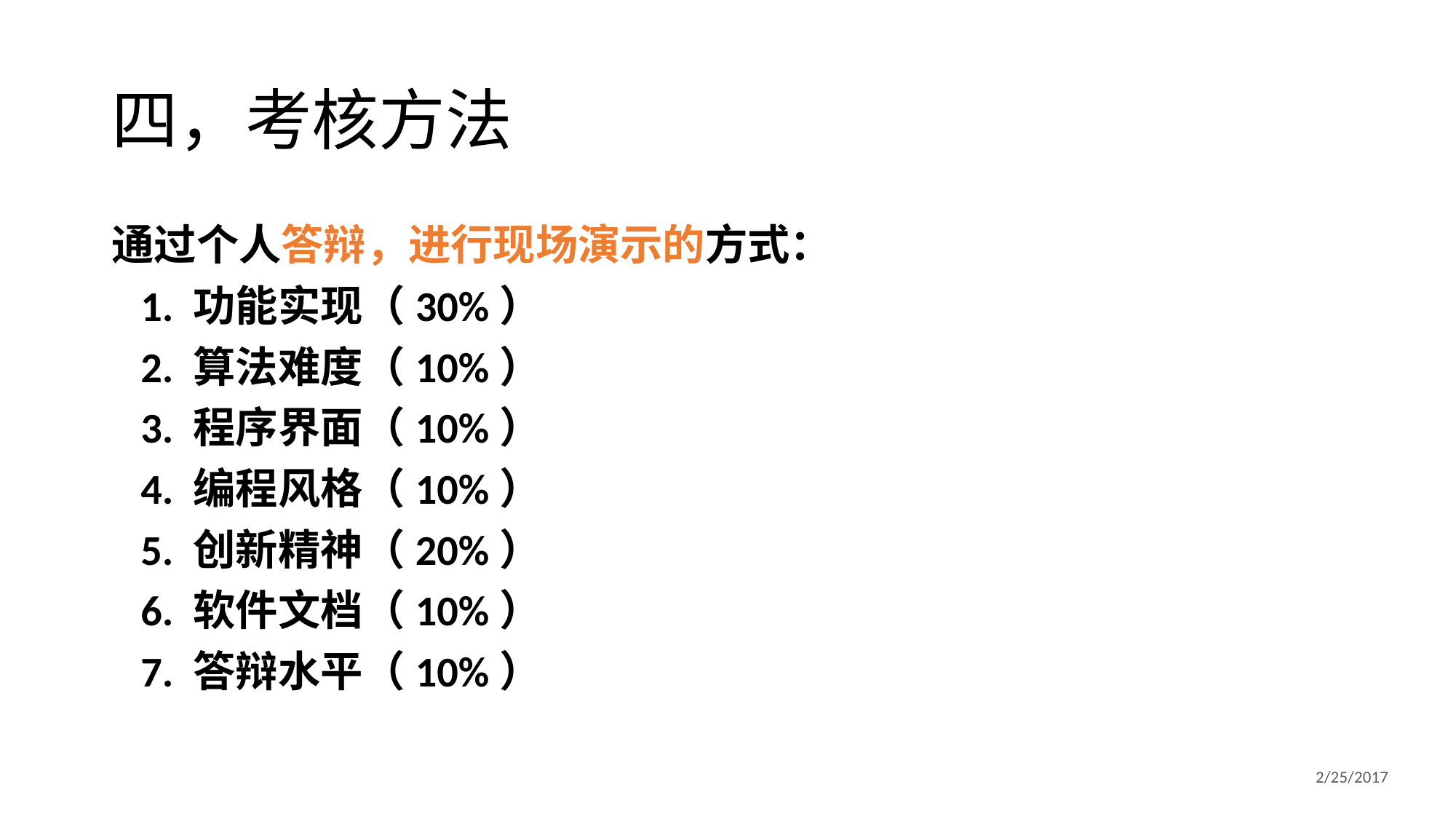

# 四，考核方法
通过个人答辩，进行现场演示的方式：
   1. 功能实现（30%）
   2. 算法难度（10%）
   3. 程序界面（10%）
   4. 编程风格（10%）
   5. 创新精神（20%）
   6. 软件文档（10%）
   7. 答辩水平（10%）
2/25/2017